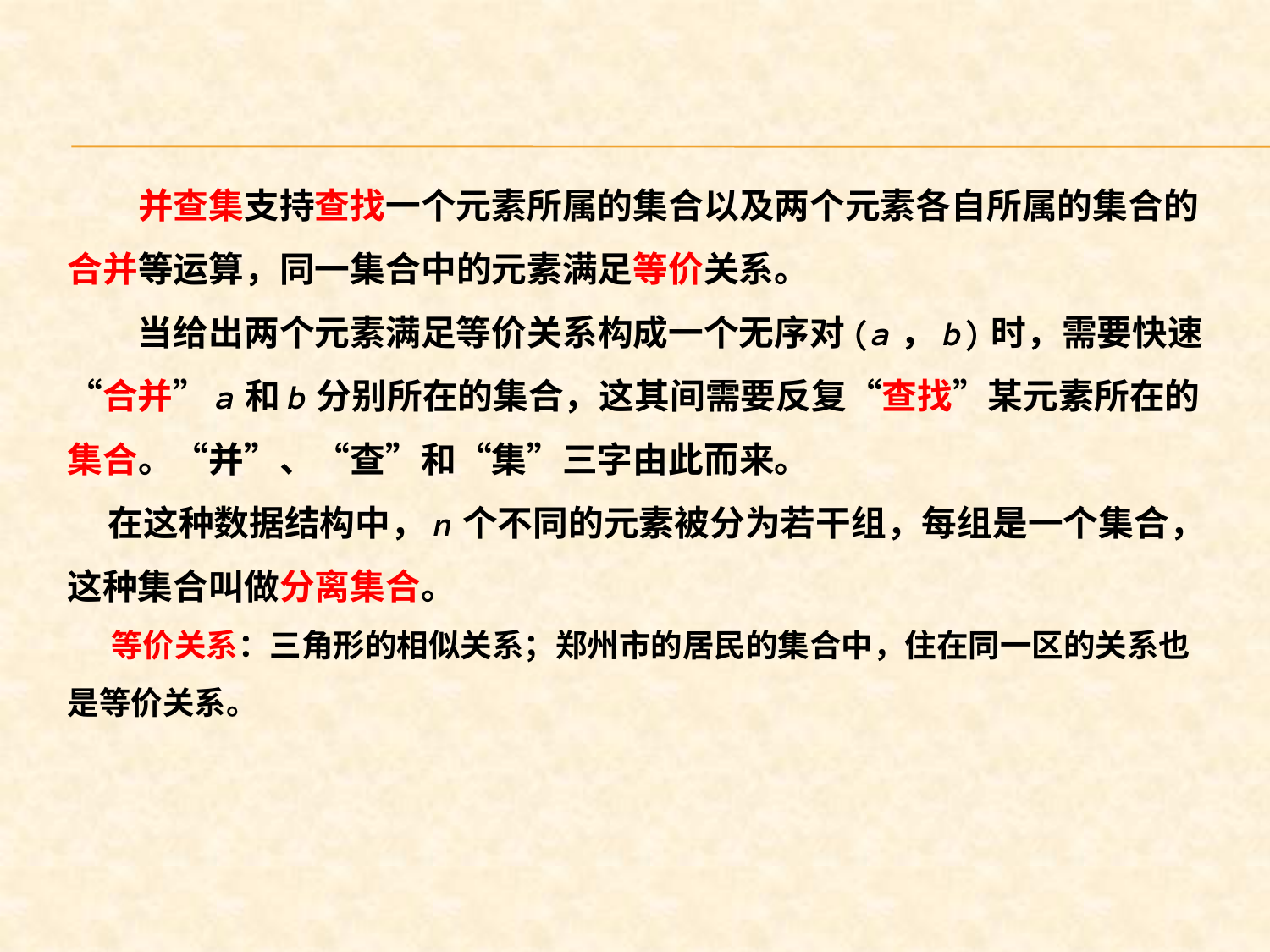

并查集支持查找一个元素所属的集合以及两个元素各自所属的集合的合并等运算，同一集合中的元素满足等价关系。
　　当给出两个元素满足等价关系构成一个无序对(a，b)时，需要快速“合并”a和b分别所在的集合，这其间需要反复“查找”某元素所在的集合。“并”、“查”和“集”三字由此而来。
    在这种数据结构中，n个不同的元素被分为若干组，每组是一个集合，这种集合叫做分离集合。
     等价关系：三角形的相似关系；郑州市的居民的集合中，住在同一区的关系也是等价关系。